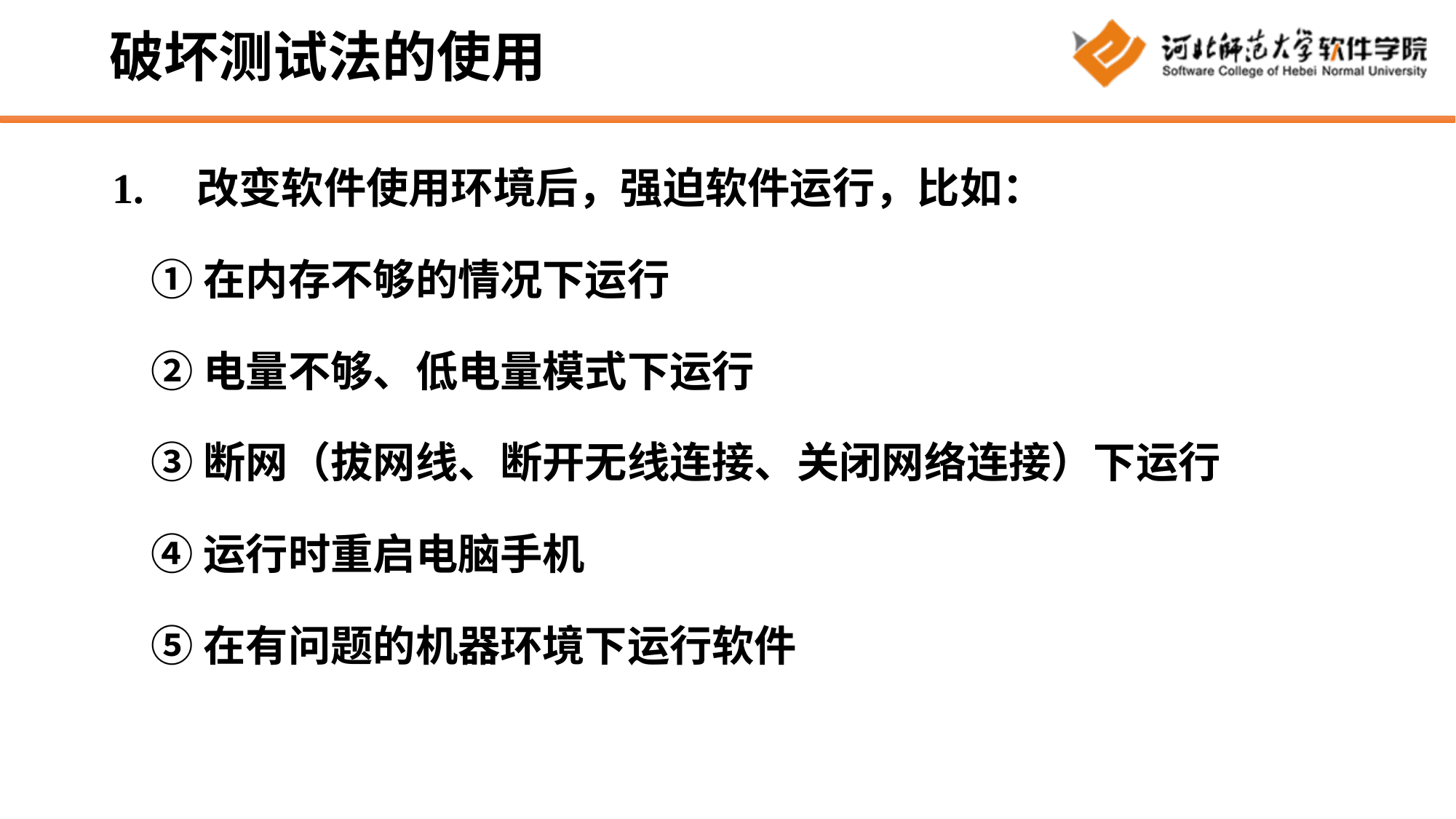

# 破坏测试法的使用
1.    改变软件使用环境后，强迫软件运行，比如：
    ①在内存不够的情况下运行
    ②电量不够、低电量模式下运行
    ③断网（拔网线、断开无线连接、关闭网络连接）下运行
    ④运行时重启电脑手机
    ⑤在有问题的机器环境下运行软件